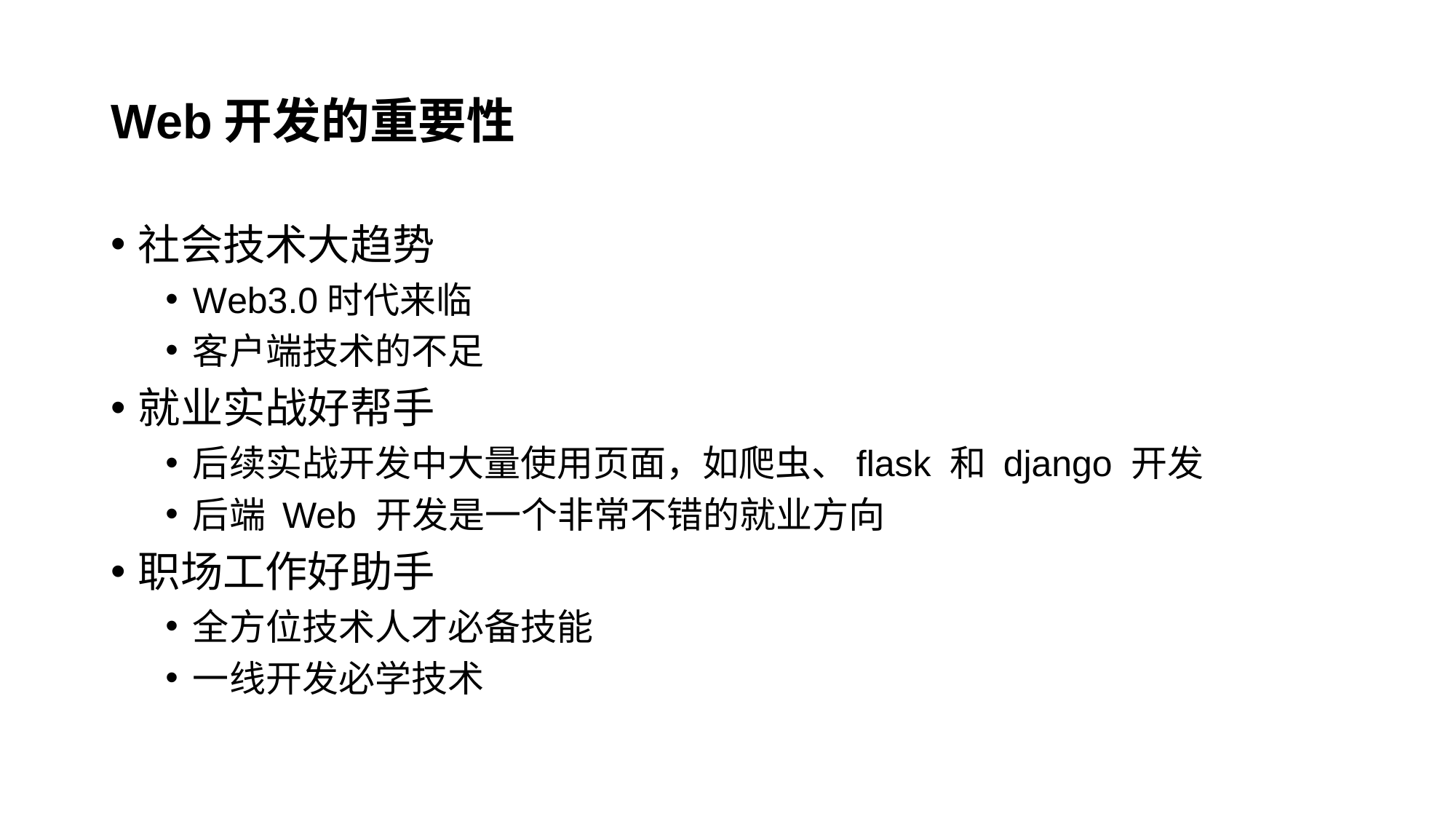

# Web开发的重要性
社会技术大趋势
Web3.0时代来临
客户端技术的不足
就业实战好帮手
后续实战开发中大量使用页面，如爬虫、flask 和 django 开发
后端 Web 开发是一个非常不错的就业方向
职场工作好助手
全方位技术人才必备技能
一线开发必学技术